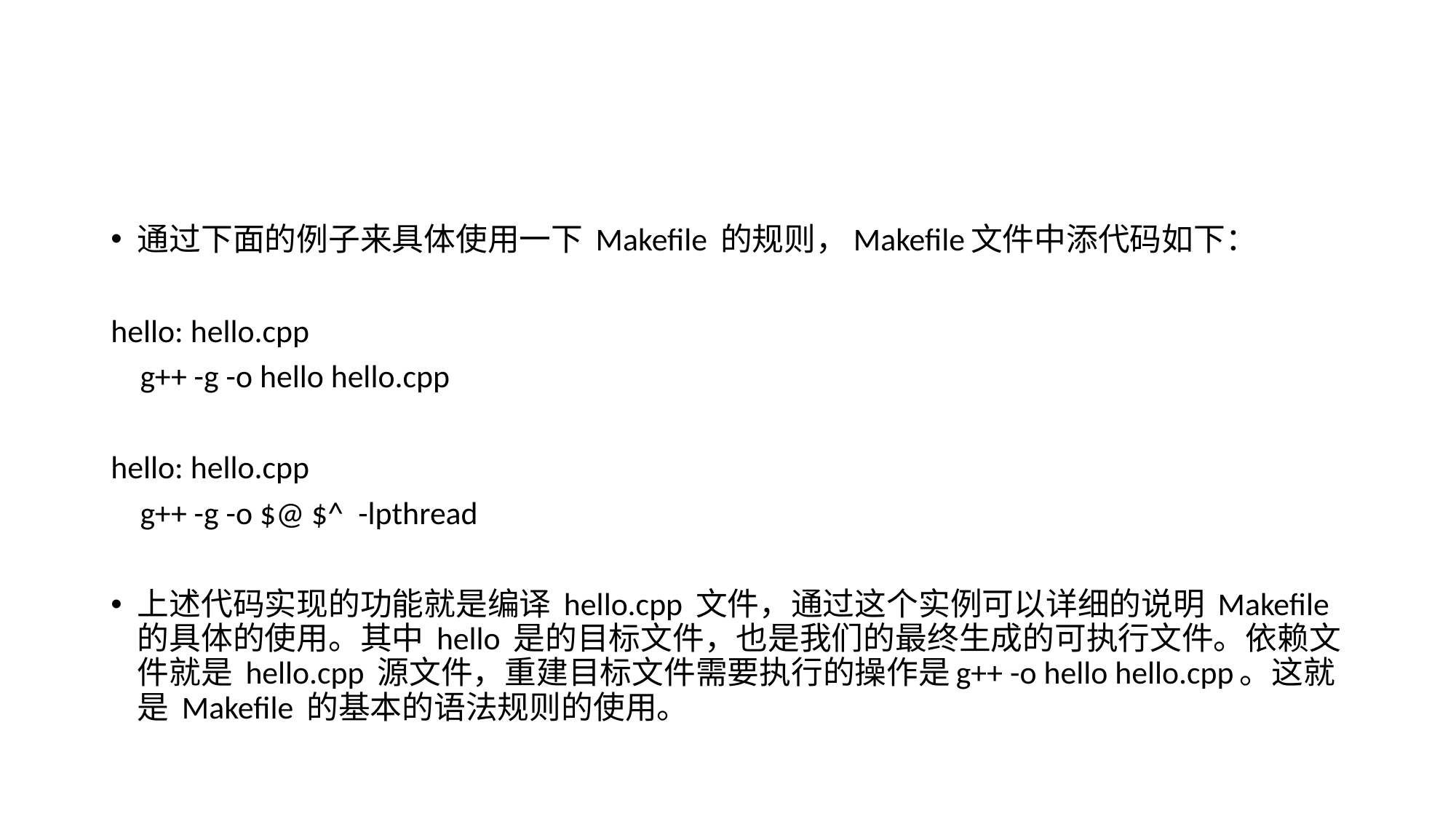

#
通过下面的例子来具体使用一下 Makefile 的规则，Makefile文件中添代码如下：

hello: hello.cpp
    g++ -g -o hello hello.cpp

hello: hello.cpp
    g++ -g -o $@ $^  -lpthread

上述代码实现的功能就是编译 hello.cpp 文件，通过这个实例可以详细的说明 Makefile 的具体的使用。其中 hello 是的目标文件，也是我们的最终生成的可执行文件。依赖文件就是 hello.cpp 源文件，重建目标文件需要执行的操作是g++ -o hello hello.cpp。这就是 Makefile 的基本的语法规则的使用。